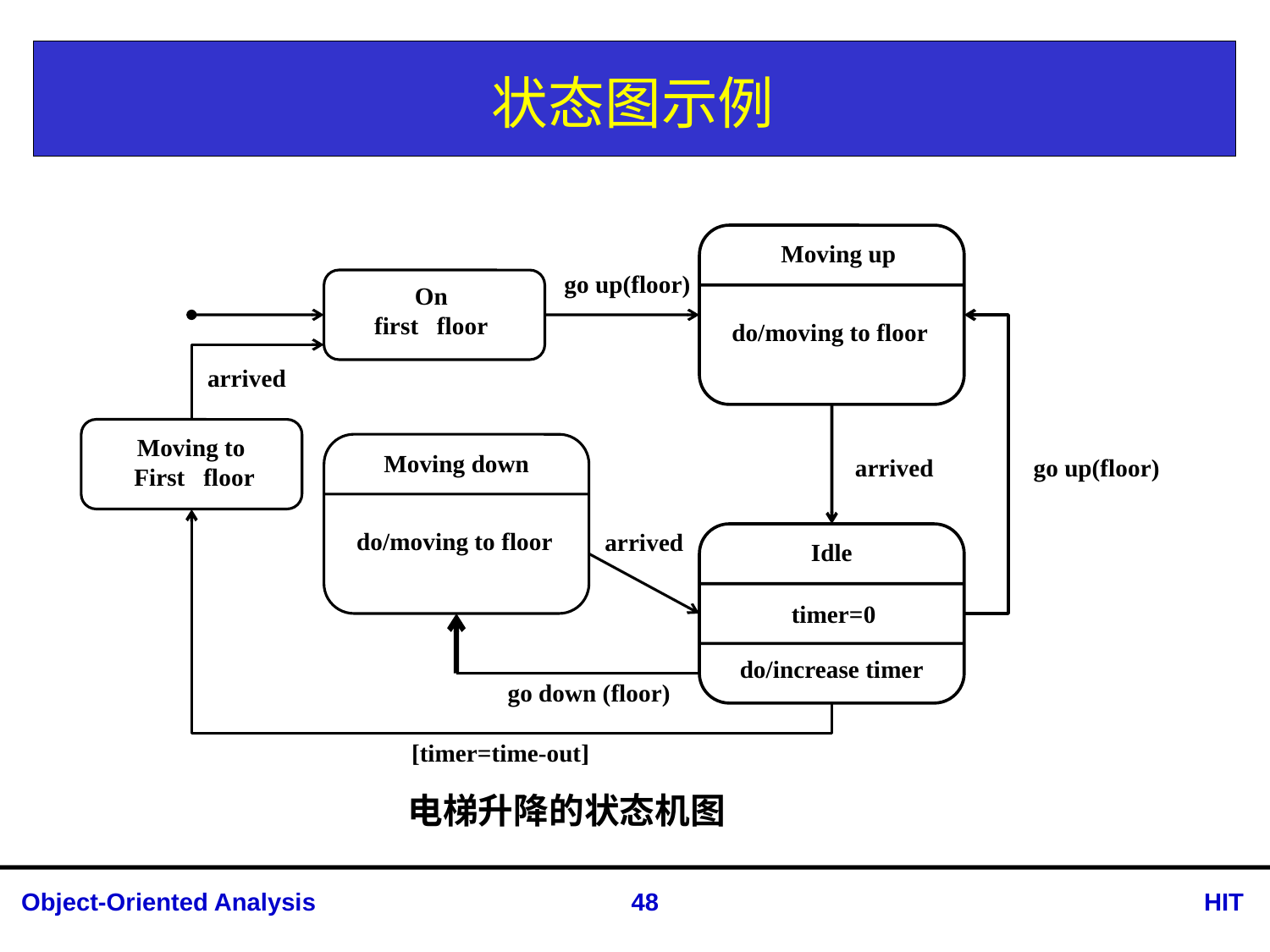

# 状态图示例

Moving up
do/moving to floor
go up(floor)

On
first   floor

go up(floor)

arrived

arrived

Moving to
First   floor

Moving down
do/moving to floor

[timer=time-out]
arrived

Idle
timer=0
do/increase timer

go down (floor)
电梯升降的状态机图